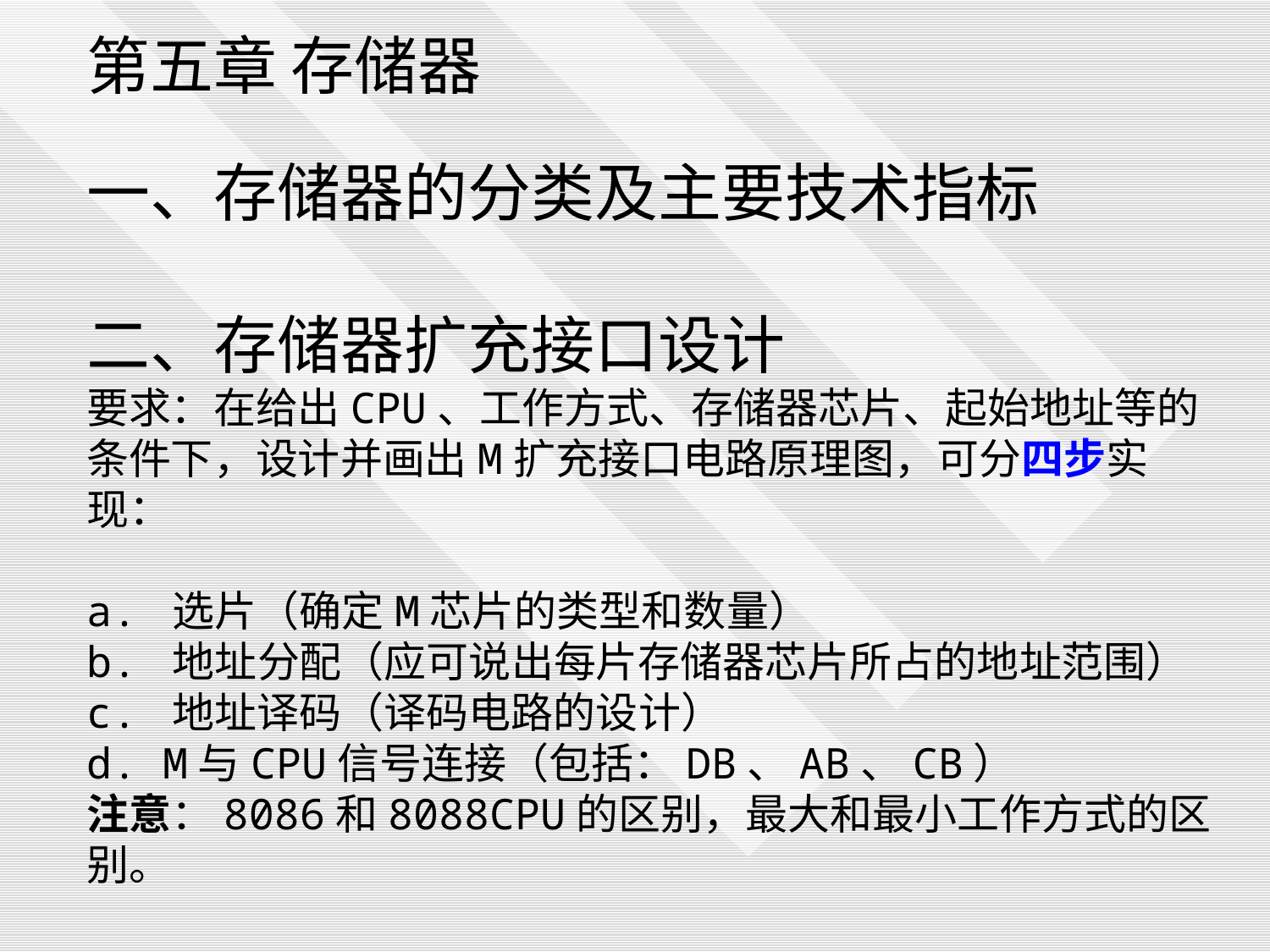

第五章 存储器

一、存储器的分类及主要技术指标

二、存储器扩充接口设计
要求：在给出CPU、工作方式、存储器芯片、起始地址等的条件下，设计并画出M扩充接口电路原理图，可分四步实现：

a. 选片（确定M芯片的类型和数量）
b. 地址分配（应可说出每片存储器芯片所占的地址范围）
c. 地址译码（译码电路的设计）
d. M与CPU信号连接（包括：DB、AB、CB）
注意：8086和8088CPU的区别，最大和最小工作方式的区别。